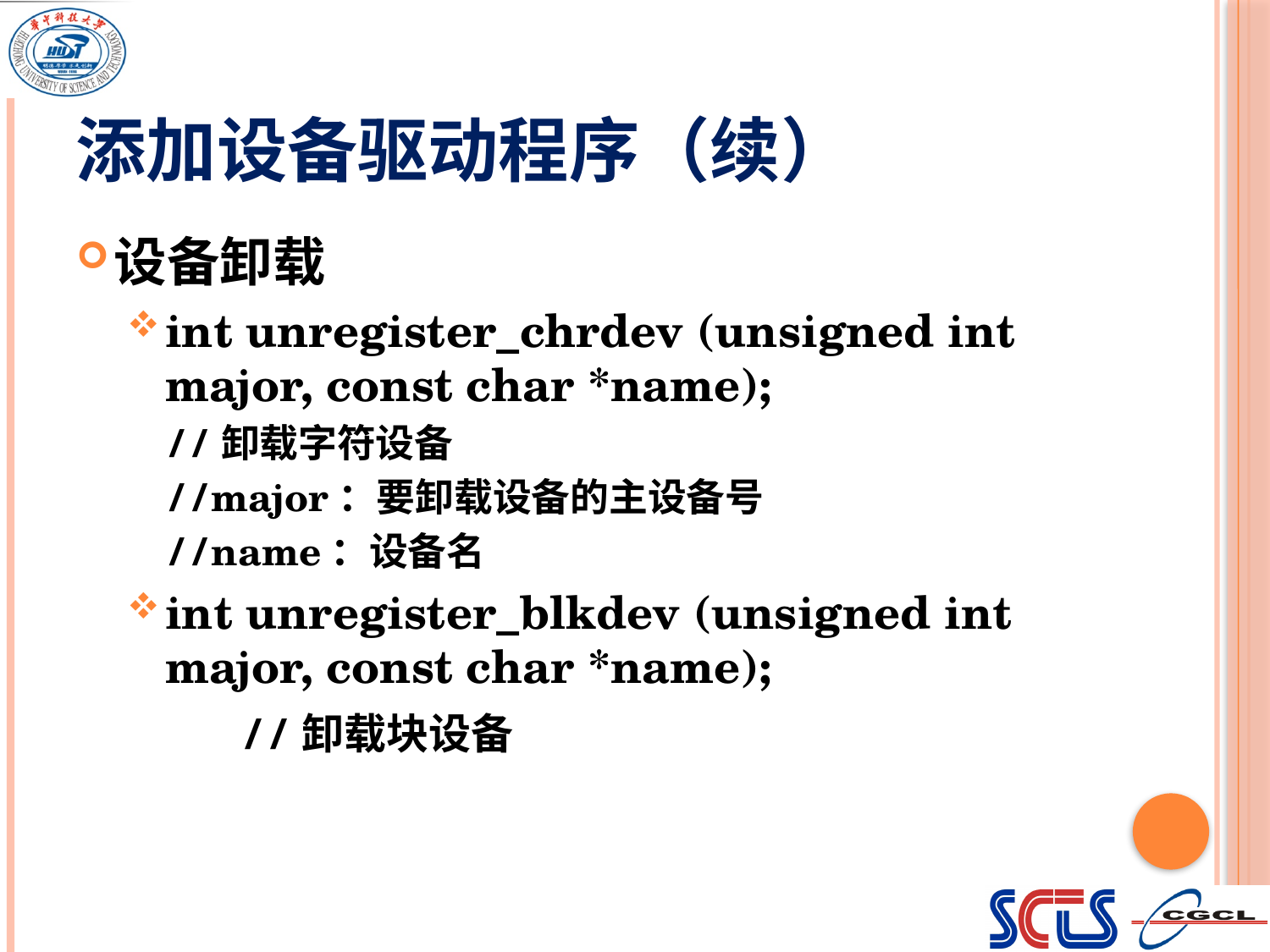

# 添加设备驱动程序（续）
设备卸载
int unregister_chrdev (unsigned int major, const char *name);
	//卸载字符设备
	//major：要卸载设备的主设备号
	//name：设备名
int unregister_blkdev (unsigned int major, const char *name);
    	//卸载块设备
38